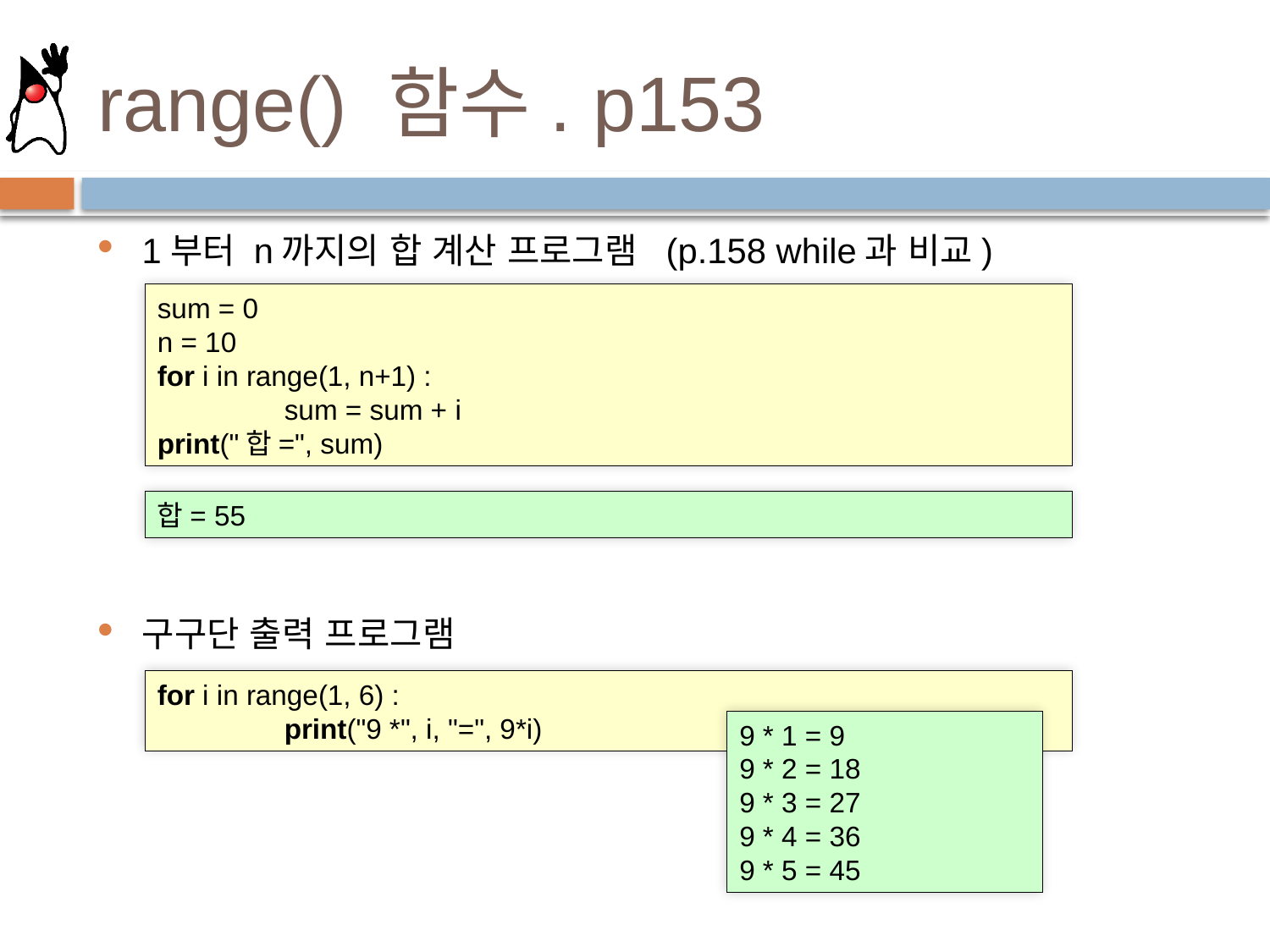

# range() 함수. p153
1부터 n까지의 합 계산 프로그램  (p.158 while과 비교)

구구단 출력 프로그램
sum = 0
n = 10
for i in range(1, n+1) :
	sum = sum + i
print("합=", sum)
합= 55
for i in range(1, 6) :
	print("9 *", i, "=", 9*i)
9 * 1 = 9
9 * 2 = 18
9 * 3 = 27
9 * 4 = 36
9 * 5 = 45